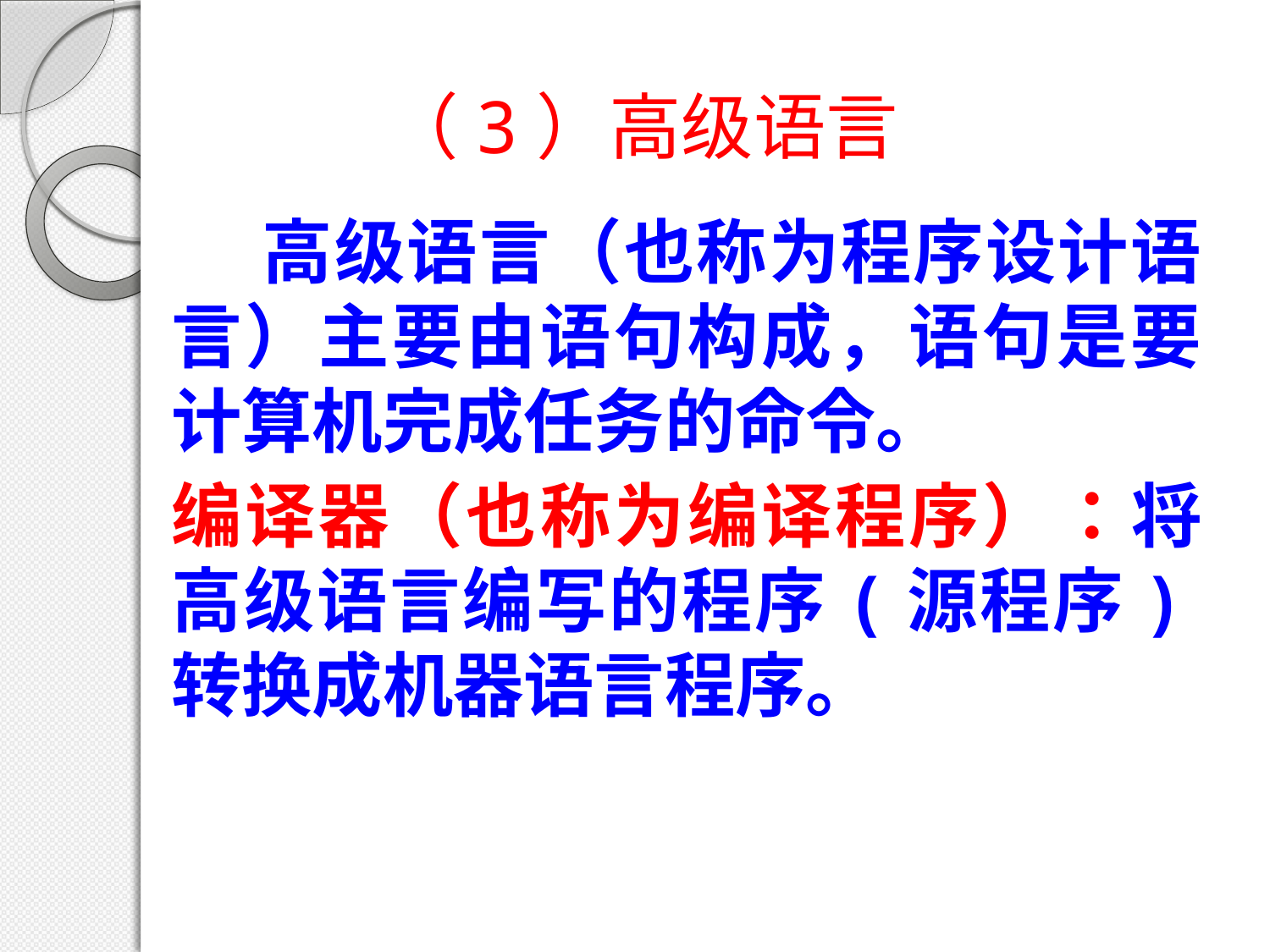

# （3）高级语言
    高级语言（也称为程序设计语言）主要由语句构成，语句是要计算机完成任务的命令。
编译器（也称为编译程序）：将高级语言编写的程序(源程序)转换成机器语言程序。
11